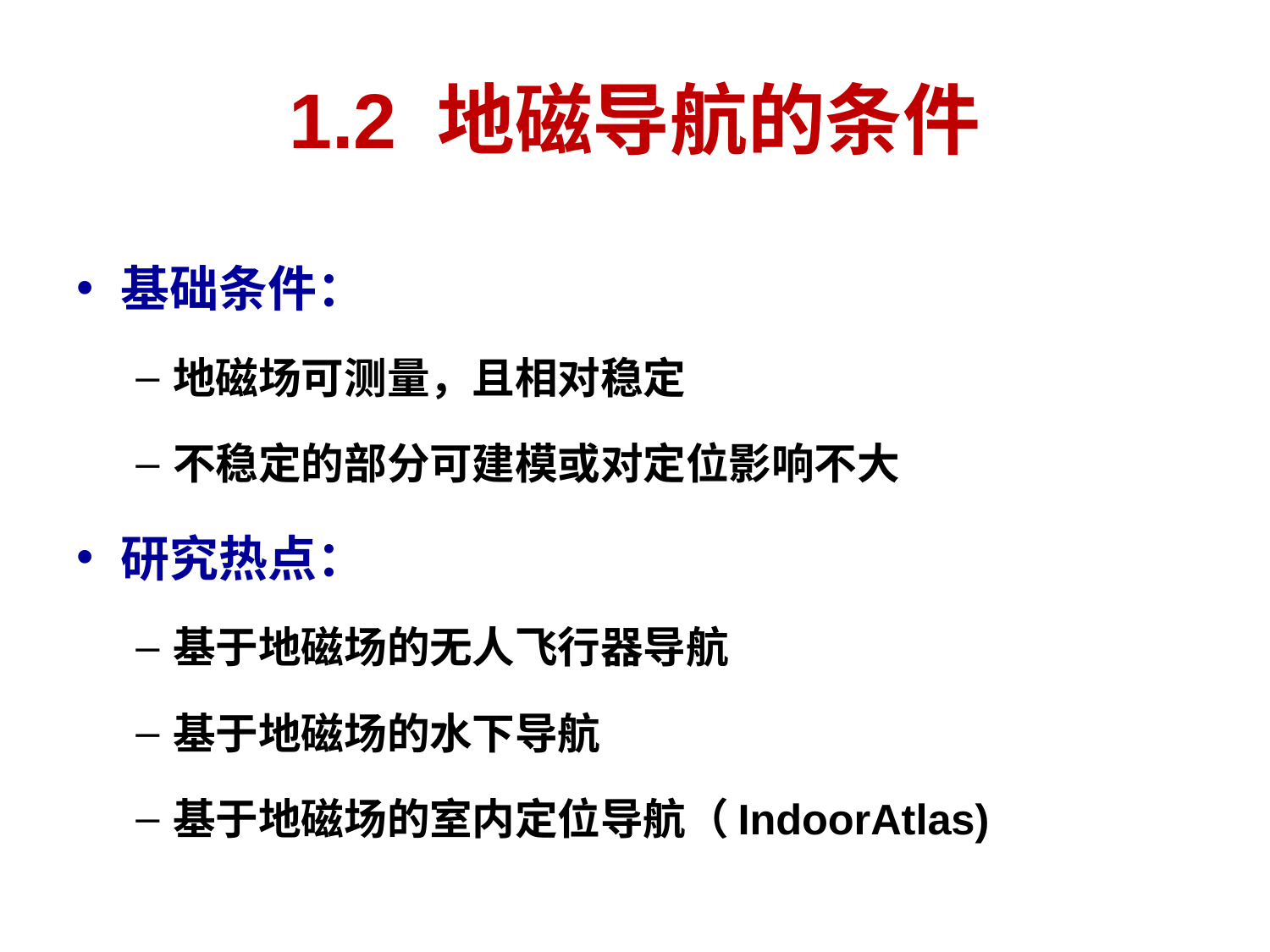

# 1.2 地磁导航的条件
基础条件：
地磁场可测量，且相对稳定
不稳定的部分可建模或对定位影响不大
研究热点：
基于地磁场的无人飞行器导航
基于地磁场的水下导航
基于地磁场的室内定位导航（IndoorAtlas)